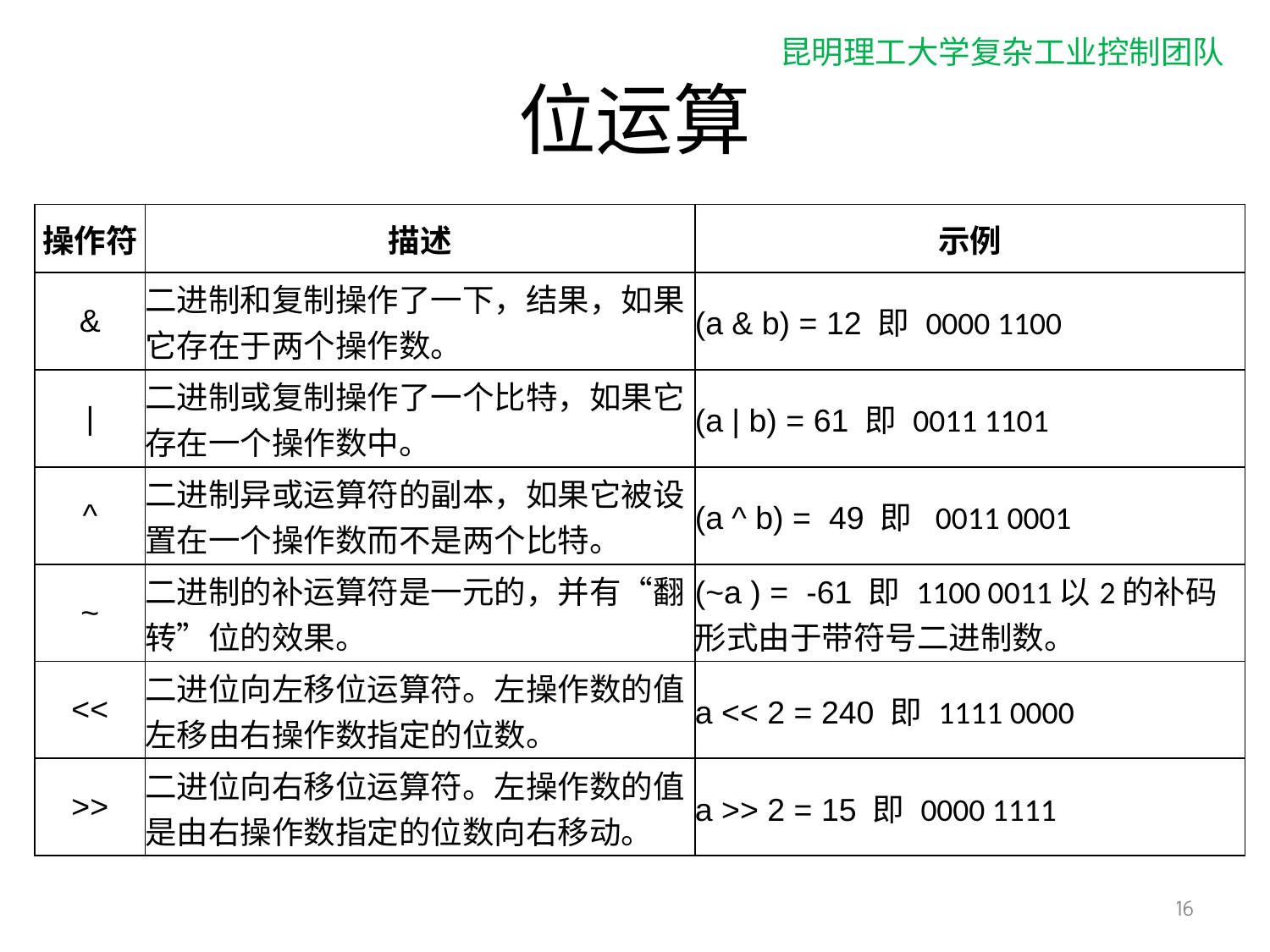

# 位运算
| 操作符 | 描述 | 示例 |
| --- | --- | --- |
| & | 二进制和复制操作了一下，结果，如果它存在于两个操作数。 | (a & b) = 12 即 0000 1100 |
| | | 二进制或复制操作了一个比特，如果它存在一个操作数中。 | (a | b) = 61 即 0011 1101 |
| ^ | 二进制异或运算符的副本，如果它被设置在一个操作数而不是两个比特。 | (a ^ b) =  49 即  0011 0001 |
| ~ | 二进制的补运算符是一元的，并有“翻转”位的效果。 | (~a ) =  -61 即 1100 0011以2的补码形式由于带符号二进制数。 |
| << | 二进位向左移位运算符。左操作数的值左移由右操作数指定的位数。 | a << 2 = 240 即 1111 0000 |
| >> | 二进位向右移位运算符。左操作数的值是由右操作数指定的位数向右移动。 | a >> 2 = 15 即 0000 1111 |
16